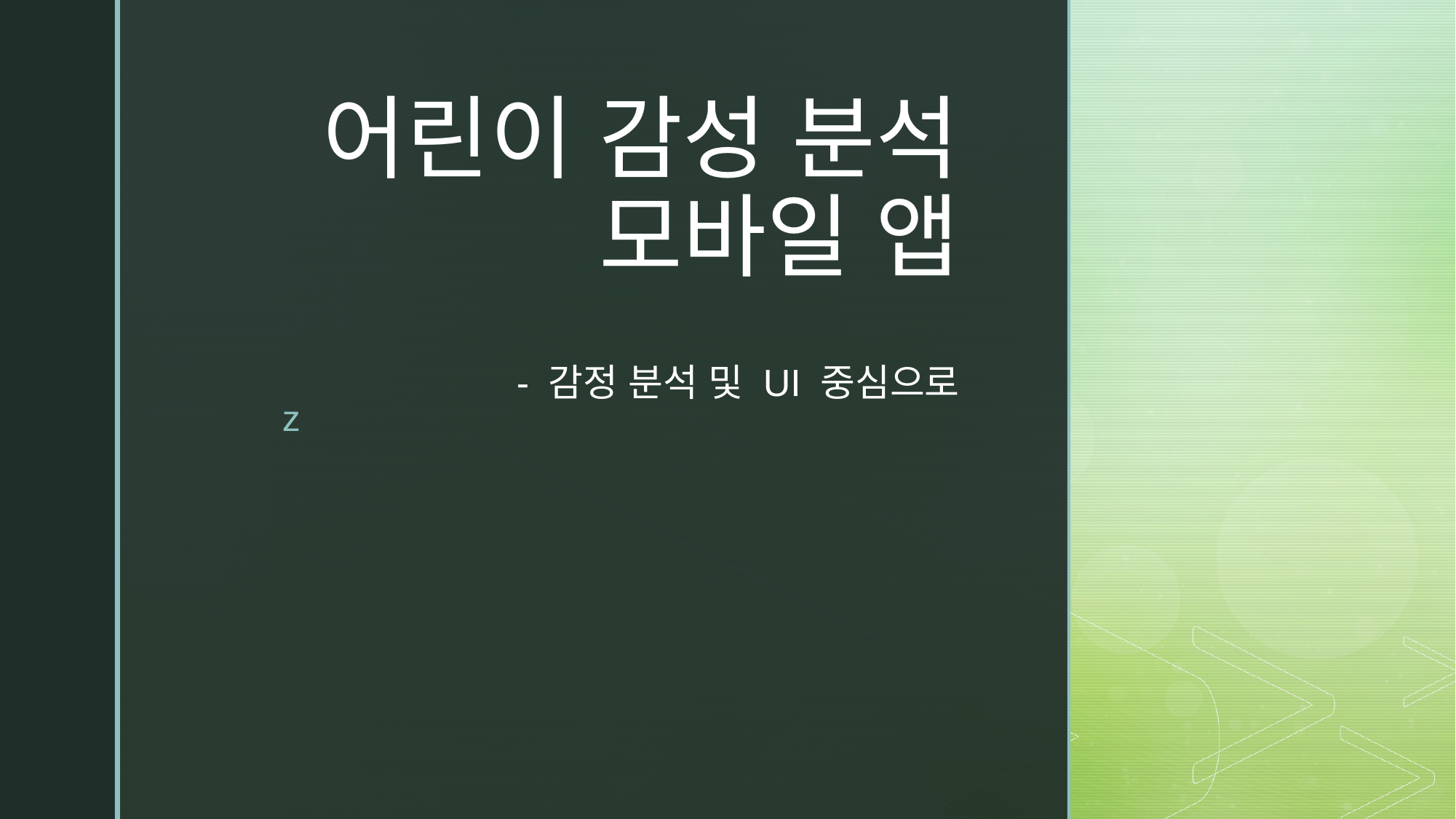

# 어린이 감성 분석 모바일 앱
- 감정 분석 및 UI 중심으로